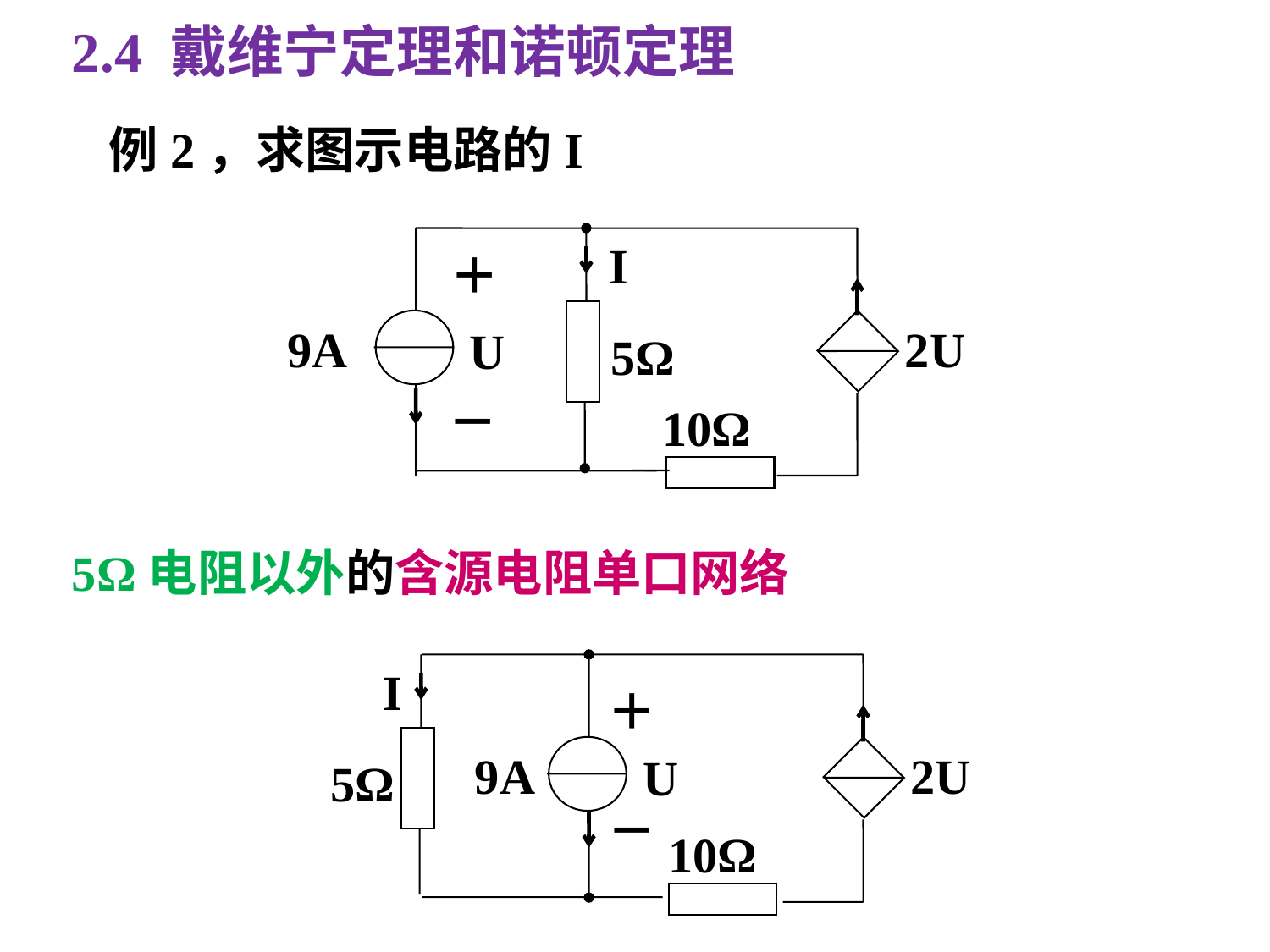

2.4 戴维宁定理和诺顿定理
例2，求图示电路的I

I
＋

2U
U
9A
5Ω

－

10Ω

5Ω电阻以外的含源电阻单口网络
I

＋

2U
U
9A
5Ω

－

10Ω